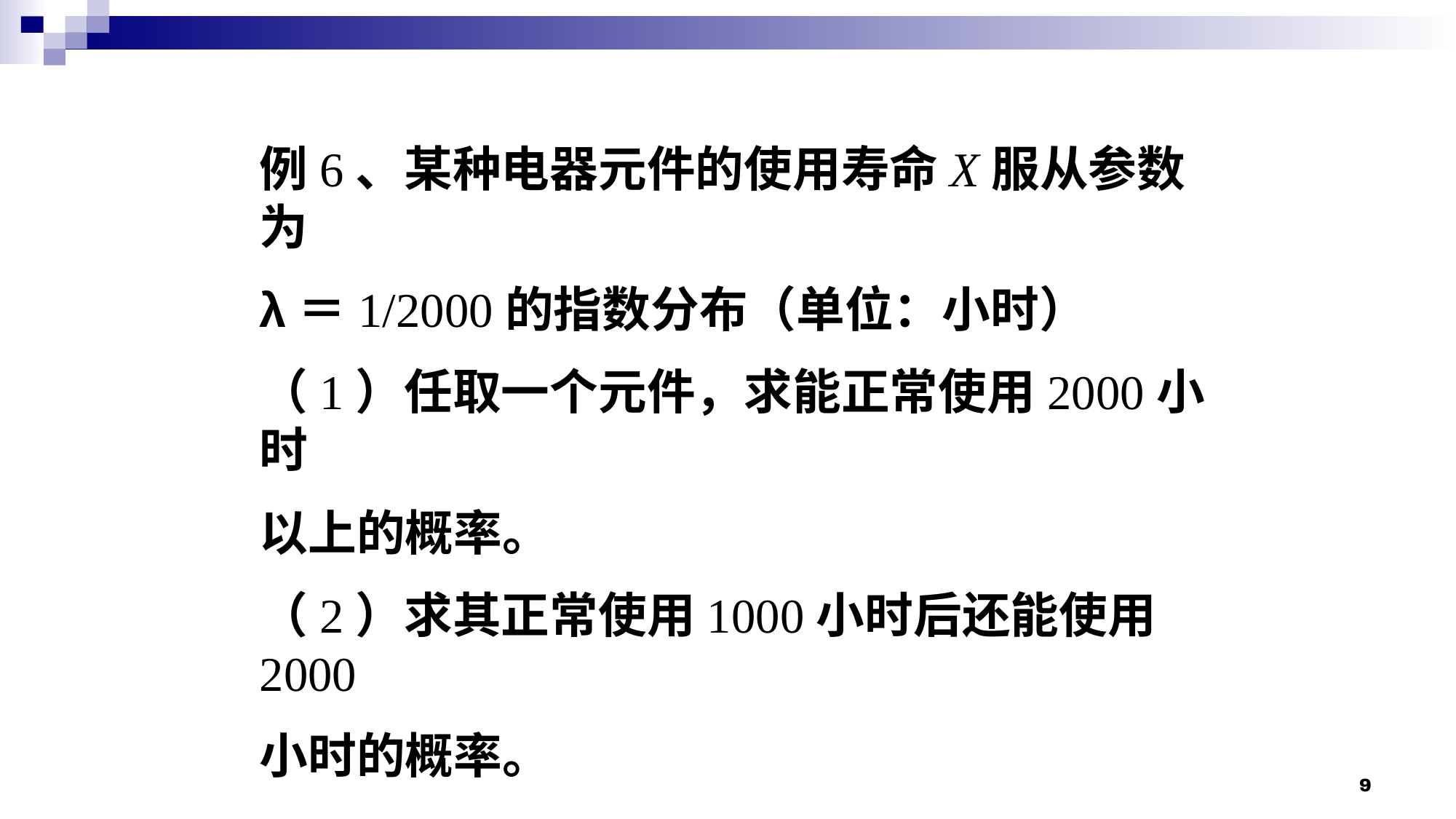

例6、某种电器元件的使用寿命X服从参数为
λ＝1/2000的指数分布（单位：小时）
（1）任取一个元件，求能正常使用2000小时
以上的概率。
（2）求其正常使用1000小时后还能使用2000
小时的概率。
9